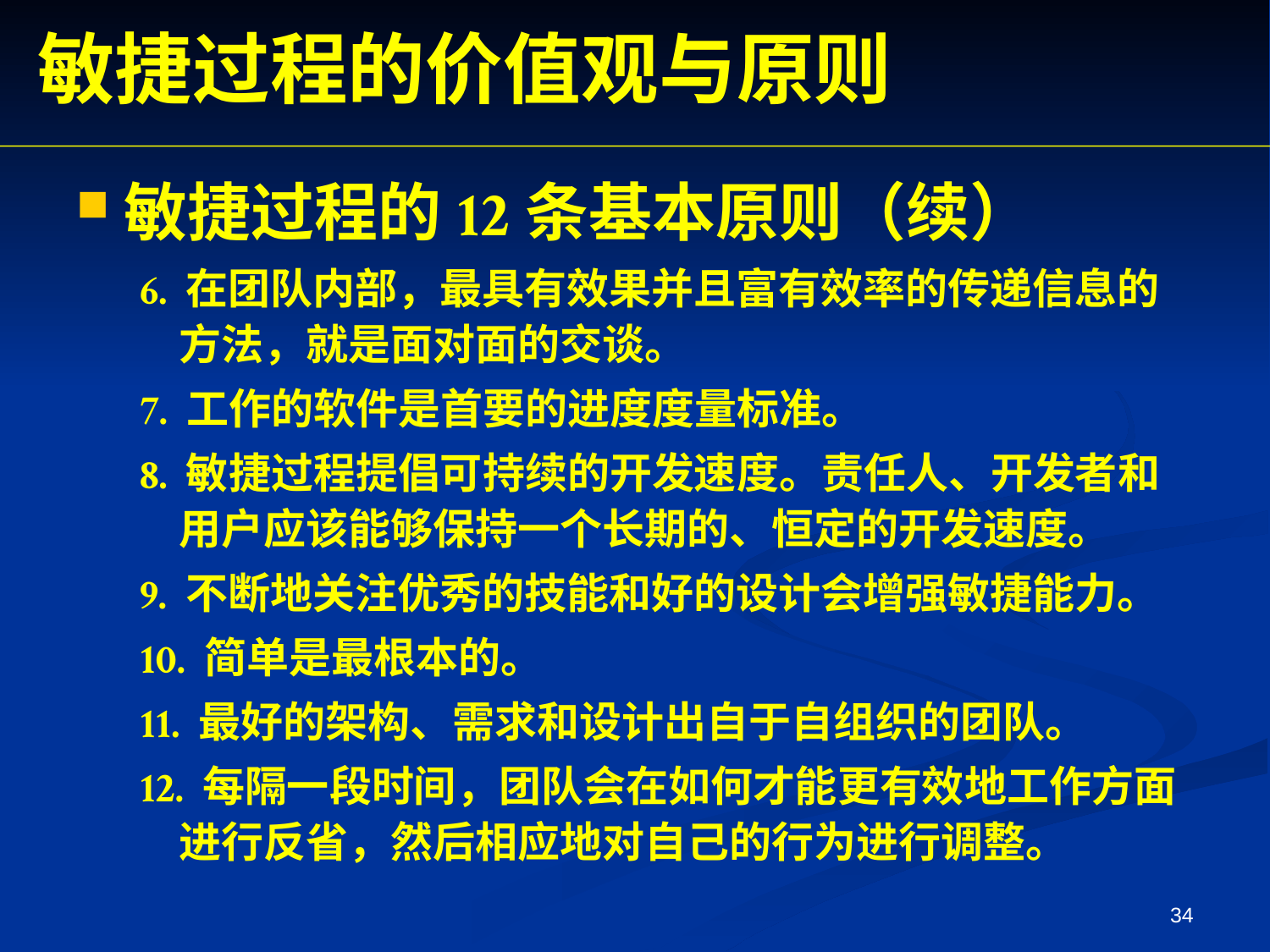

敏捷过程的价值观与原则

敏捷过程的12条基本原则（续）
6. 在团队内部，最具有效果并且富有效率的传递信息的方法，就是面对面的交谈。
7. 工作的软件是首要的进度度量标准。
8. 敏捷过程提倡可持续的开发速度。责任人、开发者和用户应该能够保持一个长期的、恒定的开发速度。
9. 不断地关注优秀的技能和好的设计会增强敏捷能力。
10. 简单是最根本的。
11. 最好的架构、需求和设计出自于自组织的团队。
12. 每隔一段时间，团队会在如何才能更有效地工作方面进行反省，然后相应地对自己的行为进行调整。
34